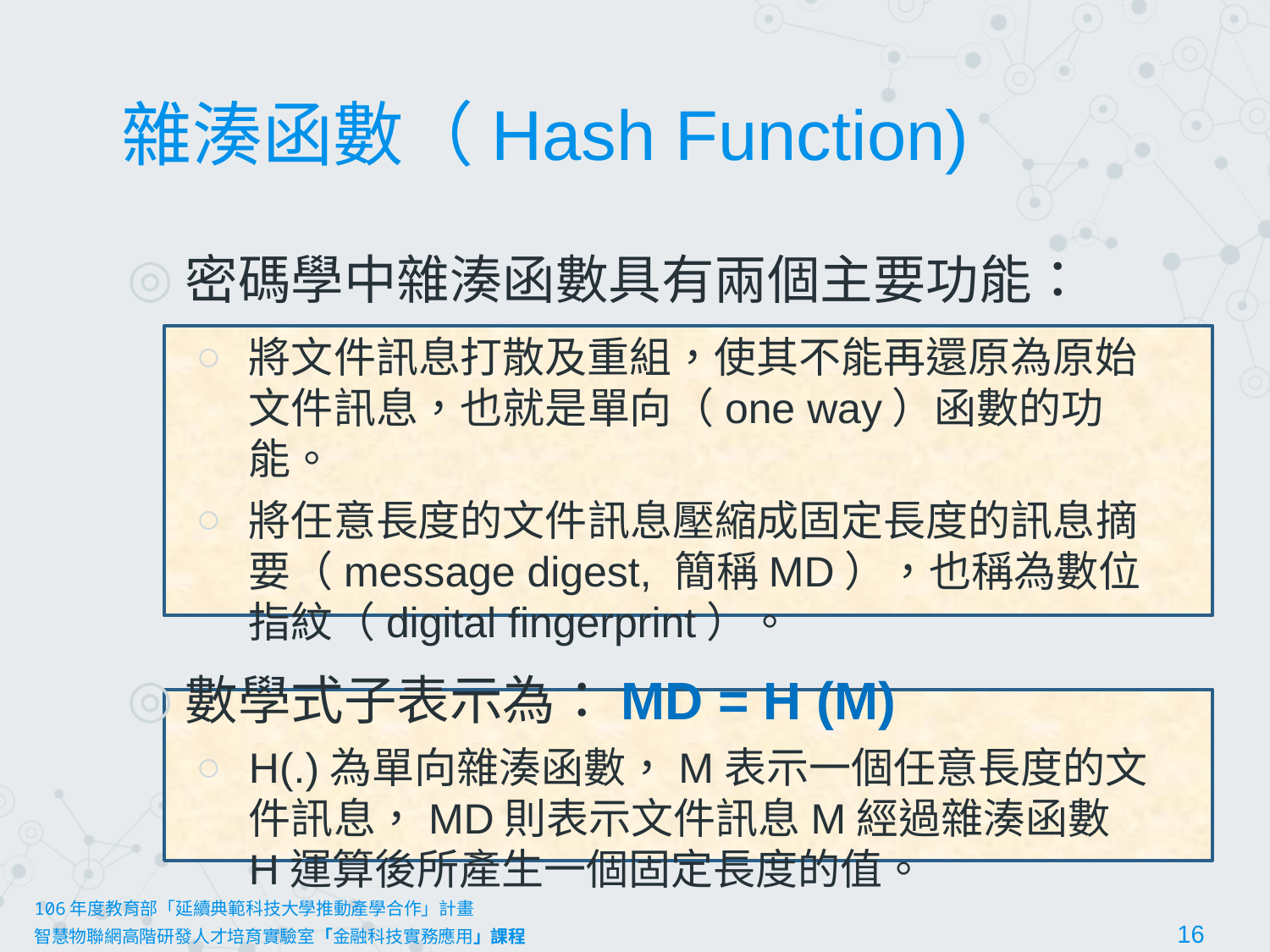

# 雜湊函數（Hash Function)
密碼學中雜湊函數具有兩個主要功能：
將文件訊息打散及重組，使其不能再還原為原始文件訊息，也就是單向（one way）函數的功能。
將任意長度的文件訊息壓縮成固定長度的訊息摘要（message digest, 簡稱MD），也稱為數位指紋（digital fingerprint）。
數學式子表示為：MD = H (M)
H(.)為單向雜湊函數，M表示一個任意長度的文件訊息，MD則表示文件訊息M經過雜湊函數H運算後所產生一個固定長度的值。

106年度教育部「延續典範科技大學推動產學合作」計畫
智慧物聯網高階研發人才培育實驗室「金融科技實務應用」課程						16